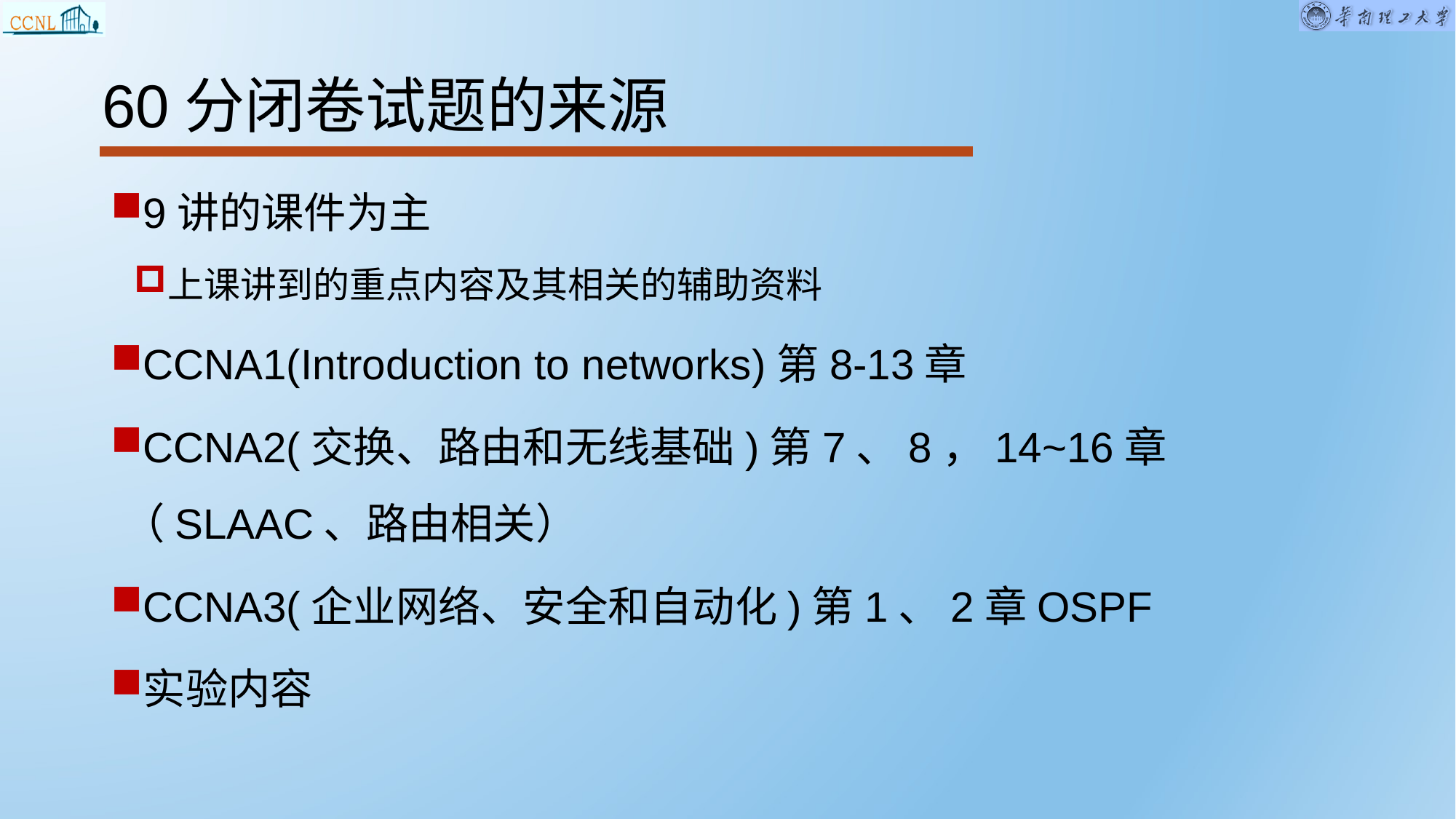

5
# 60分闭卷试题的来源
9讲的课件为主
上课讲到的重点内容及其相关的辅助资料
CCNA1(Introduction to networks)第8-13章
CCNA2(交换、路由和无线基础)第7、8，14~16章（SLAAC、路由相关）
CCNA3(企业网络、安全和自动化)第1、2章OSPF
实验内容